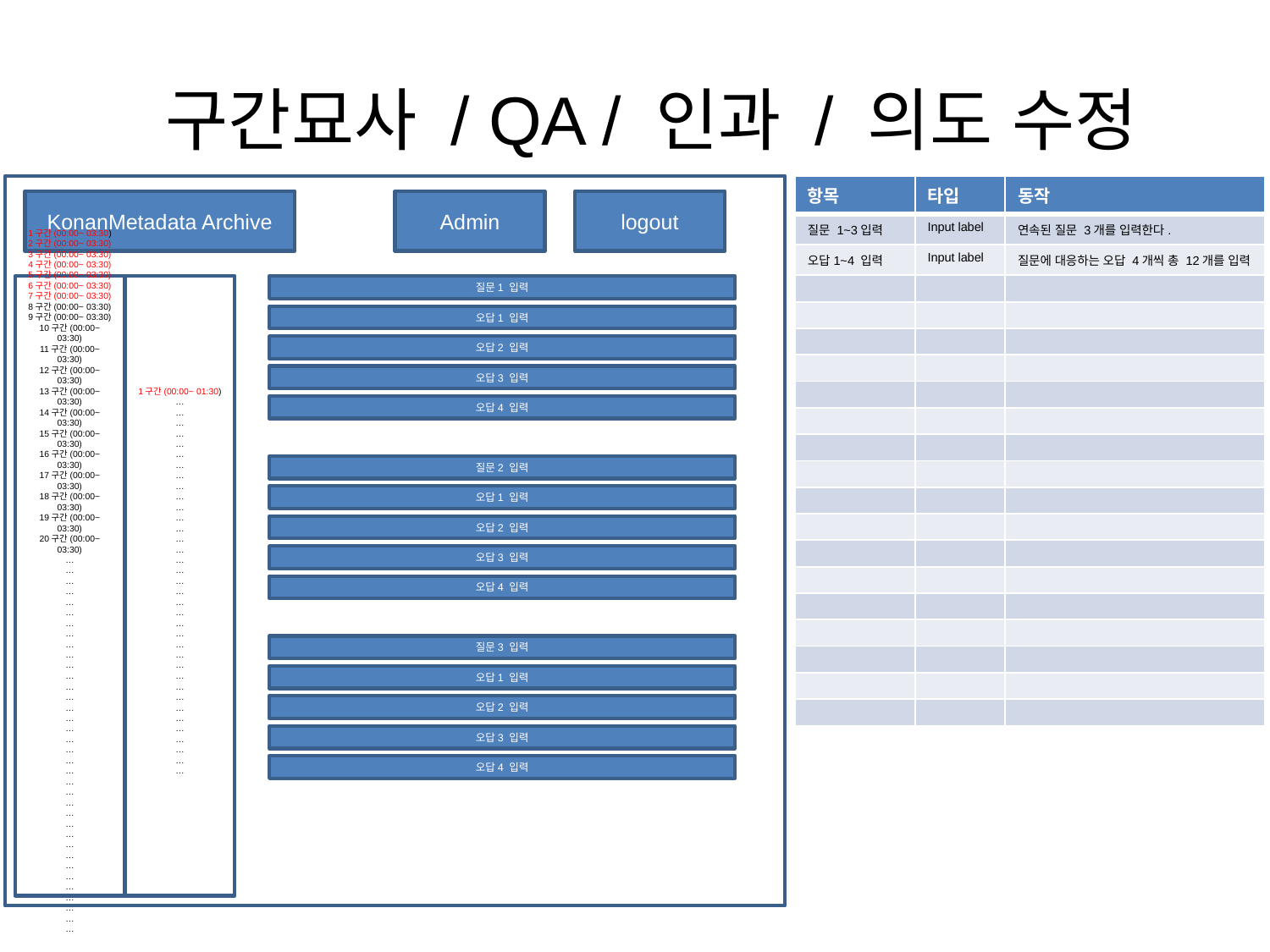

# 구간묘사 / QA / 인과 / 의도 수정

| 항목 | 타입 | 동작 |
| --- | --- | --- |
| 질문 1~3입력 | Input label | 연속된 질문 3개를 입력한다. |
| 오답1~4 입력 | Input label | 질문에 대응하는 오답 4개씩 총 12개를 입력 |
|  |  |  |
|  |  |  |
|  |  |  |
|  |  |  |
|  |  |  |
|  |  |  |
|  |  |  |
|  |  |  |
|  |  |  |
|  |  |  |
|  |  |  |
|  |  |  |
|  |  |  |
|  |  |  |
|  |  |  |
|  |  |  |
|  |  |  |
KonanMetadata Archive
Admin
logout
1구간(00:00~ 03:30)
2구간(00:00~ 03:30)
3구간(00:00~ 03:30)
4구간(00:00~ 03:30)
5구간(00:00~ 03:30)
6구간(00:00~ 03:30)
7구간(00:00~ 03:30)
8구간(00:00~ 03:30)
9구간(00:00~ 03:30)
10구간(00:00~ 03:30)
11구간(00:00~ 03:30)
12구간(00:00~ 03:30)
13구간(00:00~ 03:30)
14구간(00:00~ 03:30)
15구간(00:00~ 03:30)
16구간(00:00~ 03:30)
17구간(00:00~ 03:30)
18구간(00:00~ 03:30)
19구간(00:00~ 03:30)
20구간(00:00~ 03:30)
…
…
…
…
…
…
…
…
…
…
…
…
…
…
…
…
…
…
…
…
…
…
…
…
…
…
…
…
…
…
…
…
…
…
…
…

1구간(00:00~ 01:30)
…
…
…
…
…
…
…
…
…
…
…
…
…
…
…
…
…
…
…
…
…
…
…
…
…
…
…
…
…
…
…
…
…
…
…
…

질문1 입력
오답1 입력
오답2 입력
오답3 입력
오답4 입력
질문2 입력
오답1 입력
오답2 입력
오답3 입력
오답4 입력
질문3 입력
오답1 입력
오답2 입력
오답3 입력
오답4 입력